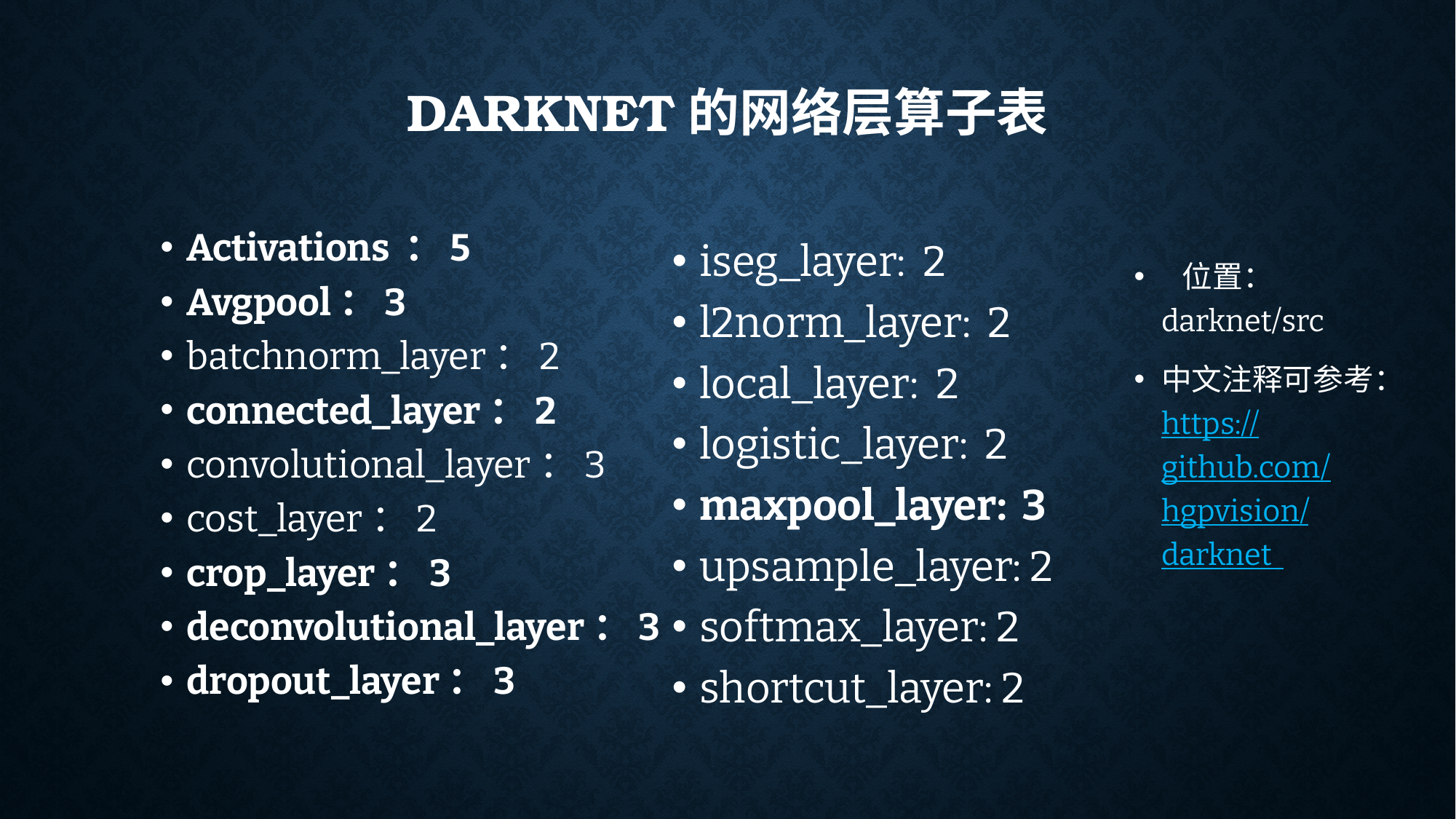

# Darknet的网络层算子表
Activations ：5
Avgpool：3
batchnorm_layer：2
connected_layer：2
convolutional_layer：3
cost_layer：2
crop_layer：3
deconvolutional_layer：3
dropout_layer：3

iseg_layer:  2
l2norm_layer:  2
local_layer:  2
logistic_layer:  2
maxpool_layer:  3
upsample_layer: 2
softmax_layer: 2
shortcut_layer: 2
  位置：darknet/src
中文注释可参考：https://github.com/hgpvision/darknet